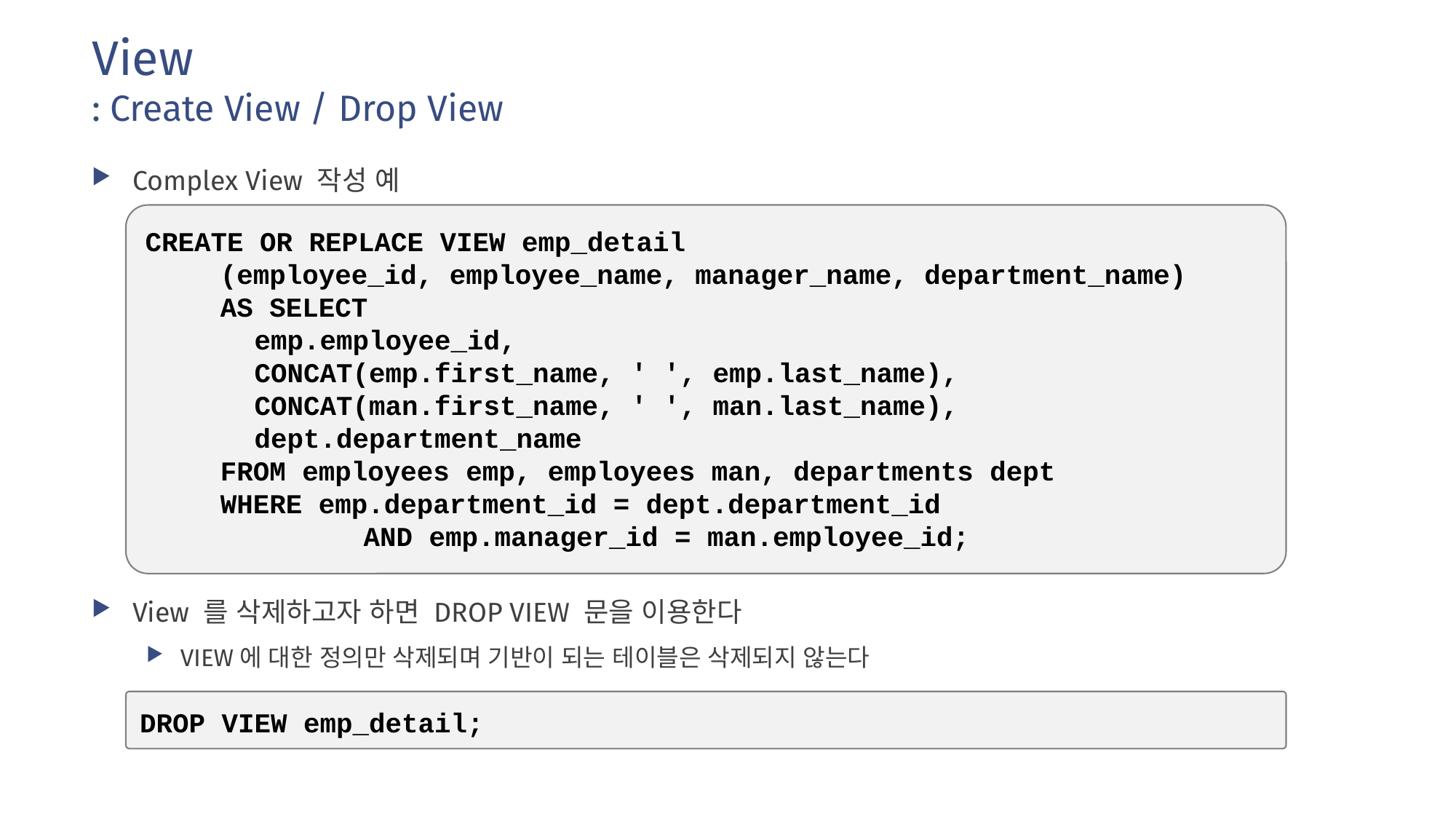

# View : Create View / Drop View
Complex View 작성 예

View 를 삭제하고자 하면 DROP VIEW 문을 이용한다
VIEW에 대한 정의만 삭제되며 기반이 되는 테이블은 삭제되지 않는다

CREATE OR REPLACE VIEW emp_detail
	(employee_id, employee_name, manager_name, department_name)    	AS SELECT
		emp.employee_id,
		CONCAT(emp.first_name, ' ', emp.last_name),
		CONCAT(man.first_name, ' ', man.last_name),
		dept.department_name
	FROM employees emp, employees man, departments dept
	WHERE emp.department_id = dept.department_id
			AND emp.manager_id = man.employee_id;
DROP VIEW emp_detail;